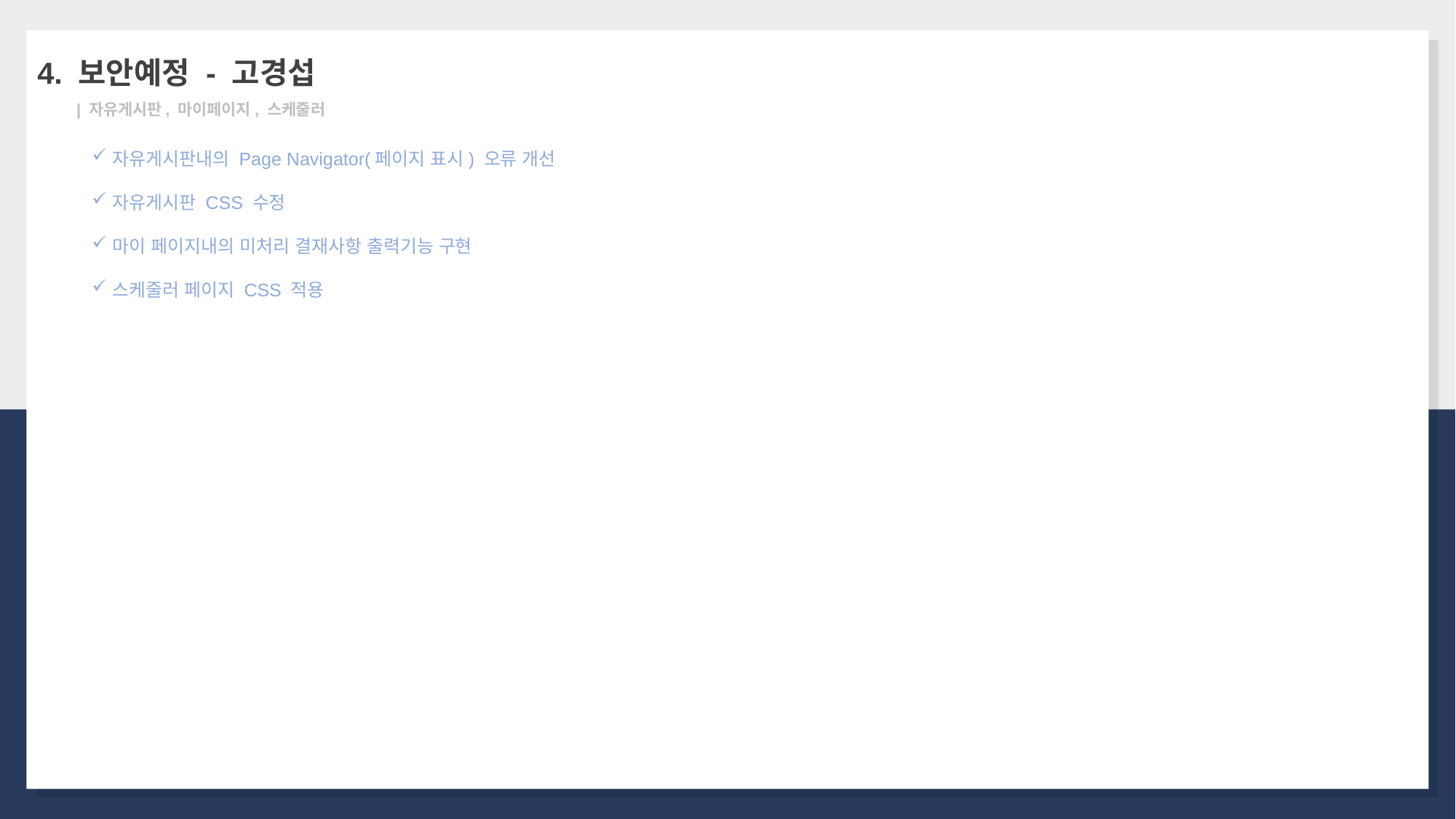

4. 보안예정 - 고경섭
              | 자유게시판, 마이페이지, 스케줄러
자유게시판내의 Page Navigator(페이지 표시) 오류 개선

자유게시판 CSS 수정

마이 페이지내의 미처리 결재사항 출력기능 구현

스케줄러 페이지 CSS 적용